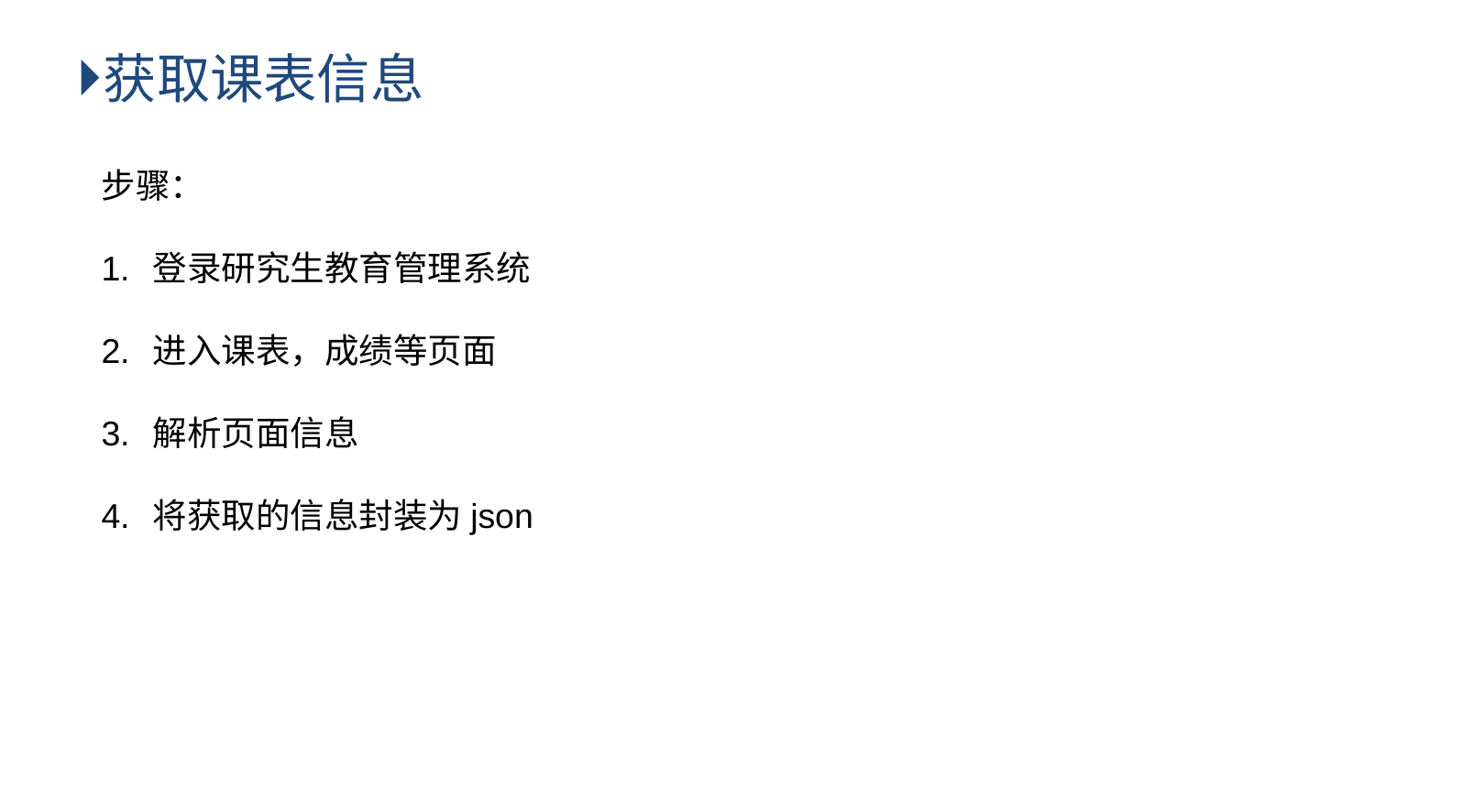

获取课表信息

步骤：

登录研究生教育管理系统

进入课表，成绩等页面

解析页面信息

将获取的信息封装为json